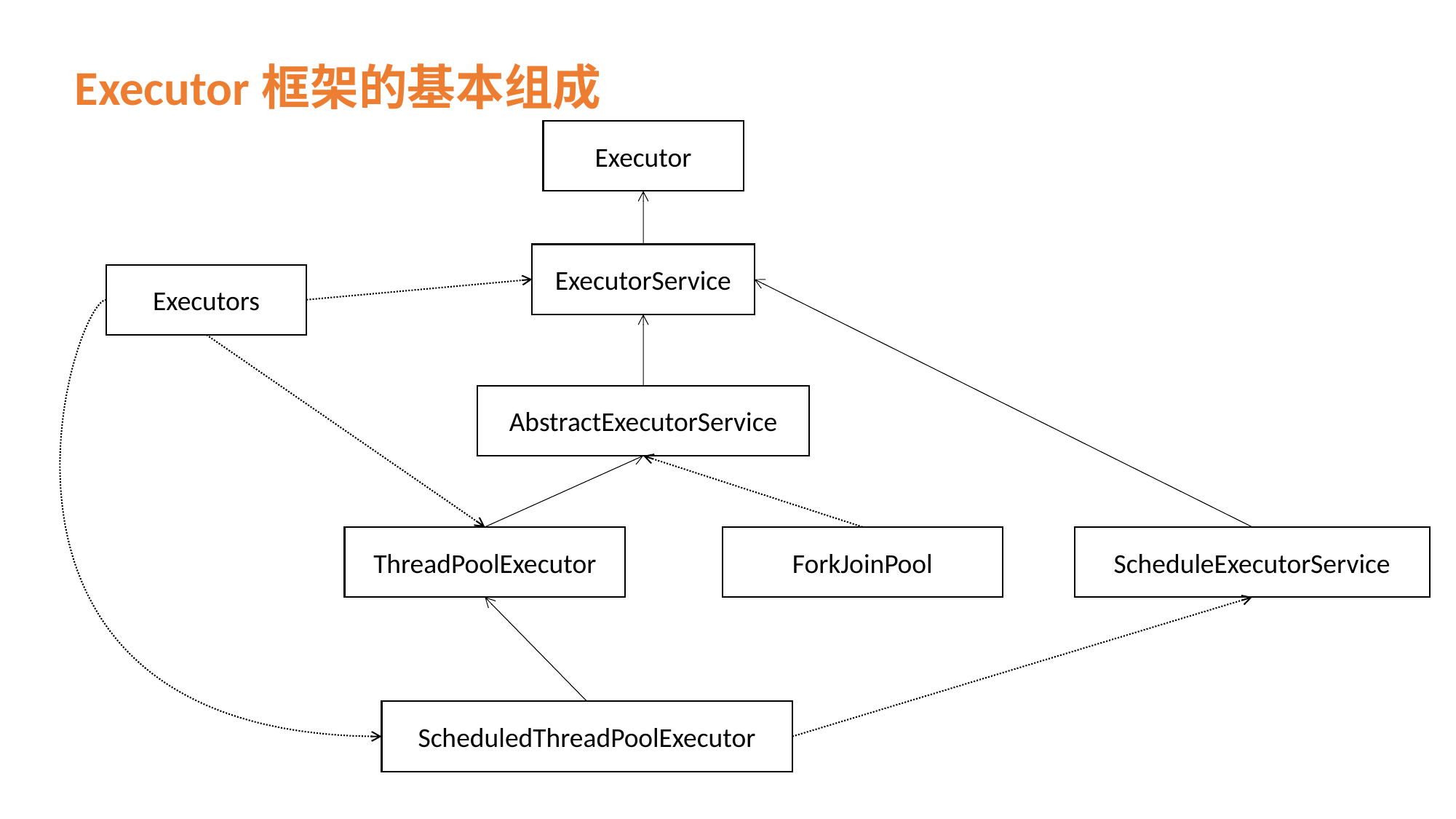

Executor框架的基本组成
Executor
ExecutorService
Executors
AbstractExecutorService
ThreadPoolExecutor
ForkJoinPool
ScheduleExecutorService
ScheduledThreadPoolExecutor